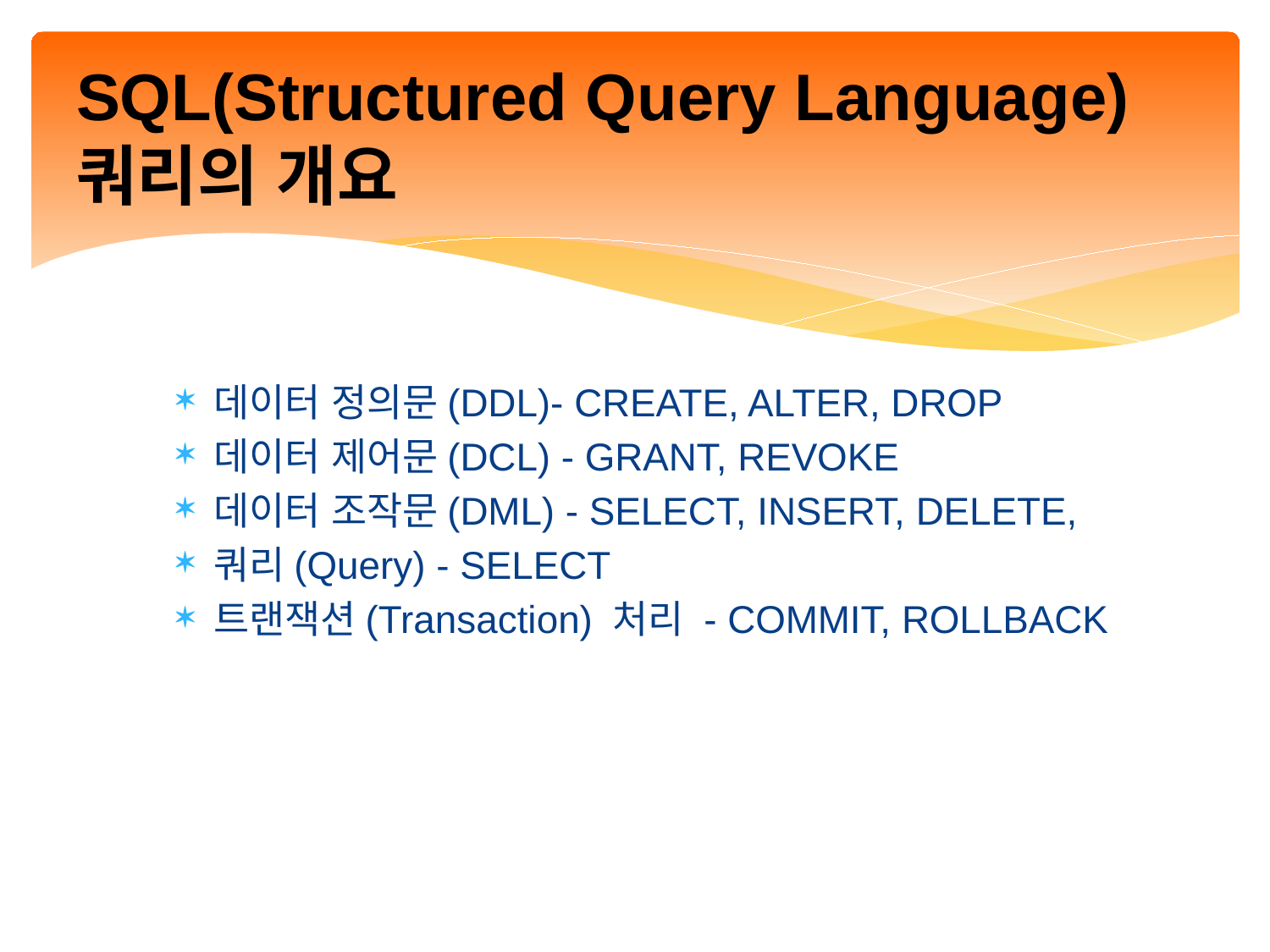

# SQL(Structured Query Language) 쿼리의 개요
데이터 정의문(DDL)- CREATE, ALTER, DROP
데이터 제어문(DCL) - GRANT, REVOKE
데이터 조작문(DML) - SELECT, INSERT, DELETE,
쿼리(Query) - SELECT
트랜잭션(Transaction) 처리 - COMMIT, ROLLBACK